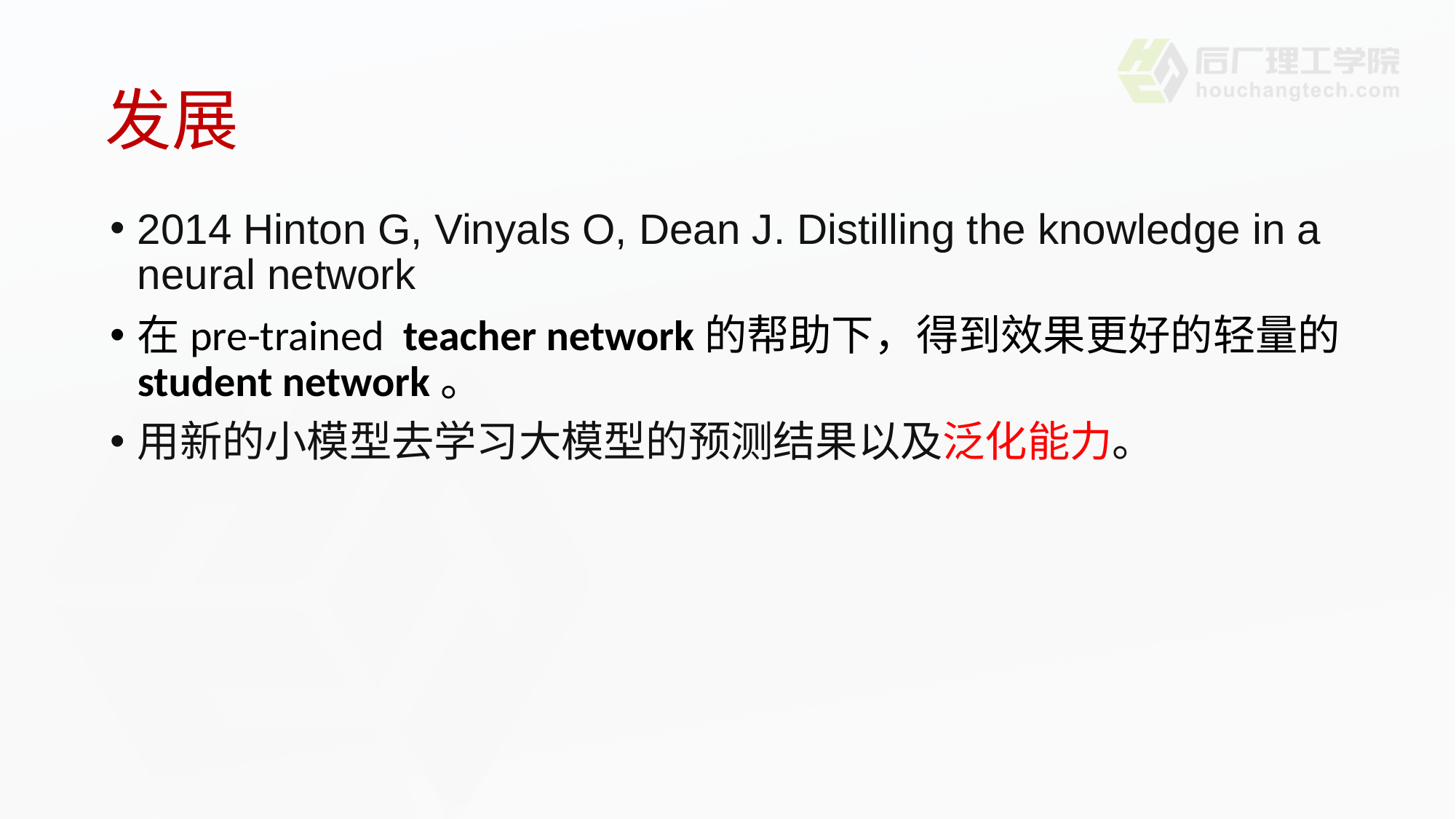

# 发展
2014 Hinton G, Vinyals O, Dean J. Distilling the knowledge in a neural network
在pre-trained  teacher network的帮助下，得到效果更好的轻量的student network。
用新的小模型去学习大模型的预测结果以及泛化能力。